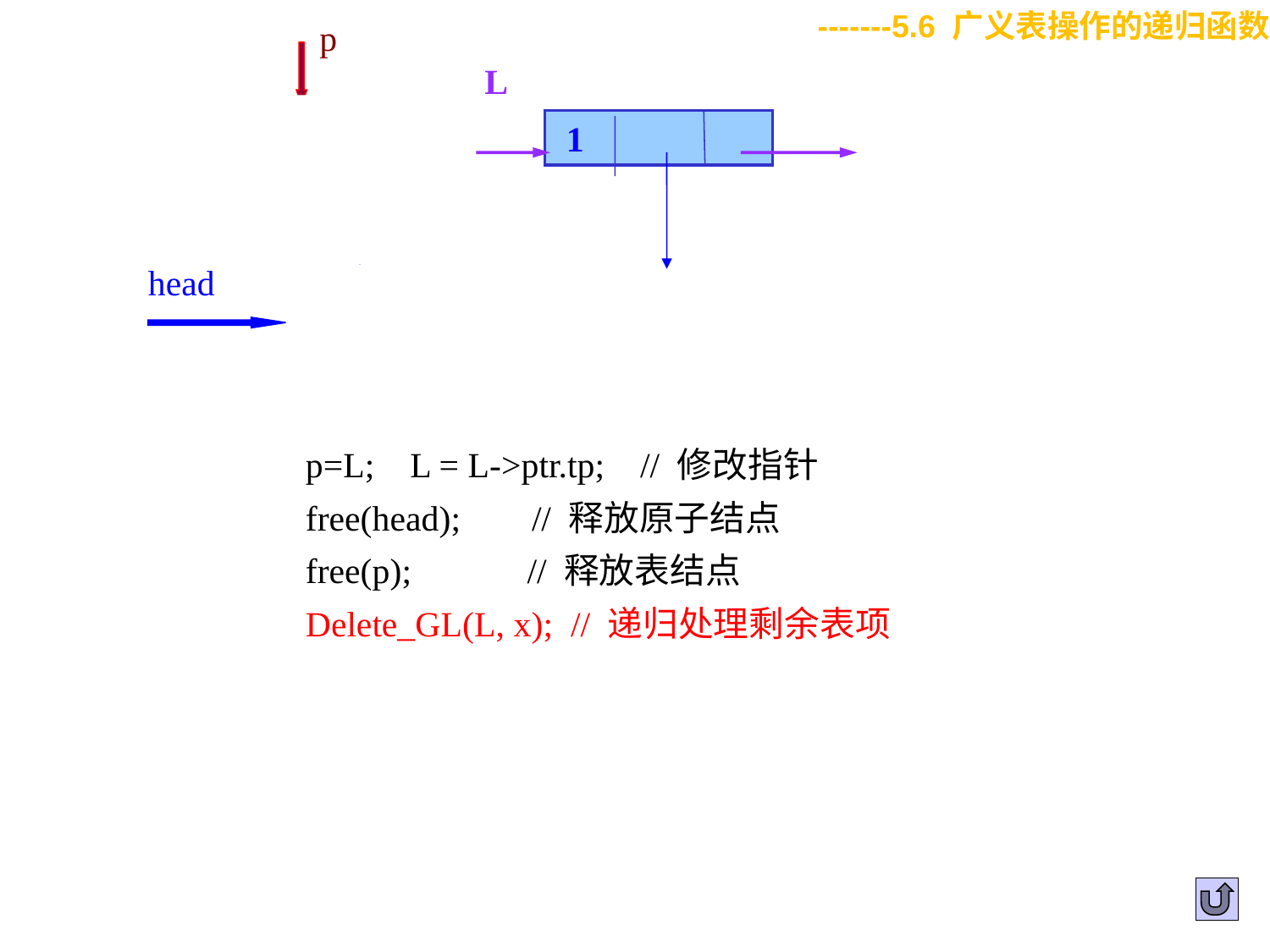

-------5.6 广义表操作的递归函数
p

L
L

 1

 1

head

0   x

p=L;    L = L->ptr.tp;    // 修改指针
free(head);        // 释放原子结点
free(p);             // 释放表结点
Delete_GL(L, x);  // 递归处理剩余表项